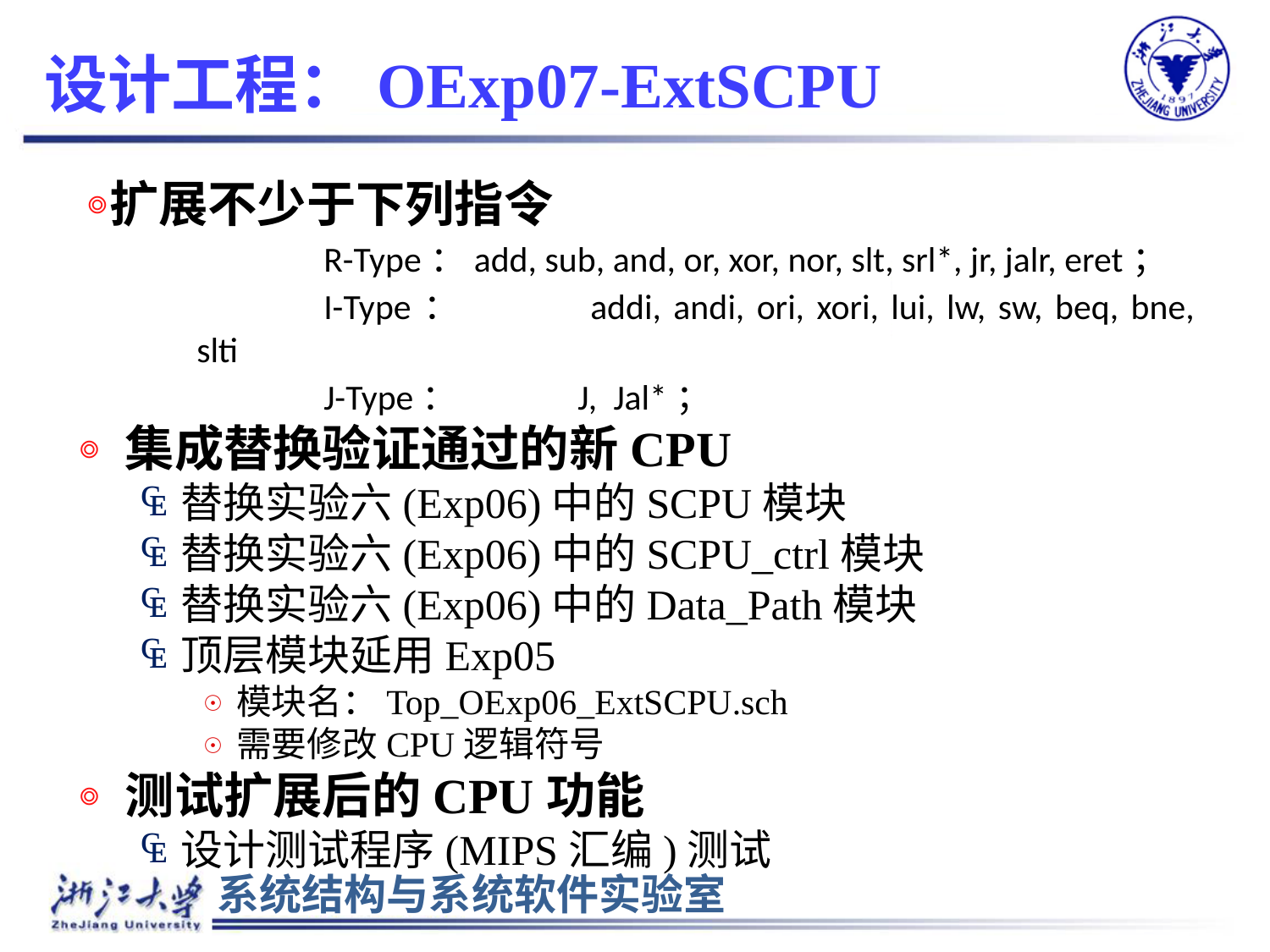

# 设计工程：OExp07-ExtSCPU
扩展不少于下列指令
	R-Type：add, sub, and, or, xor, nor, slt, srl*, jr, jalr, eret；
	I-Type：	addi, andi, ori, xori, lui, lw, sw, beq, bne, slti
	J-Type：	J,  Jal*；
集成替换验证通过的新CPU
替换实验六(Exp06)中的SCPU模块
替换实验六(Exp06)中的SCPU_ctrl模块
替换实验六(Exp06)中的Data_Path模块
顶层模块延用Exp05
模块名：Top_OExp06_ExtSCPU.sch
需要修改CPU逻辑符号
测试扩展后的CPU功能
设计测试程序(MIPS汇编)测试